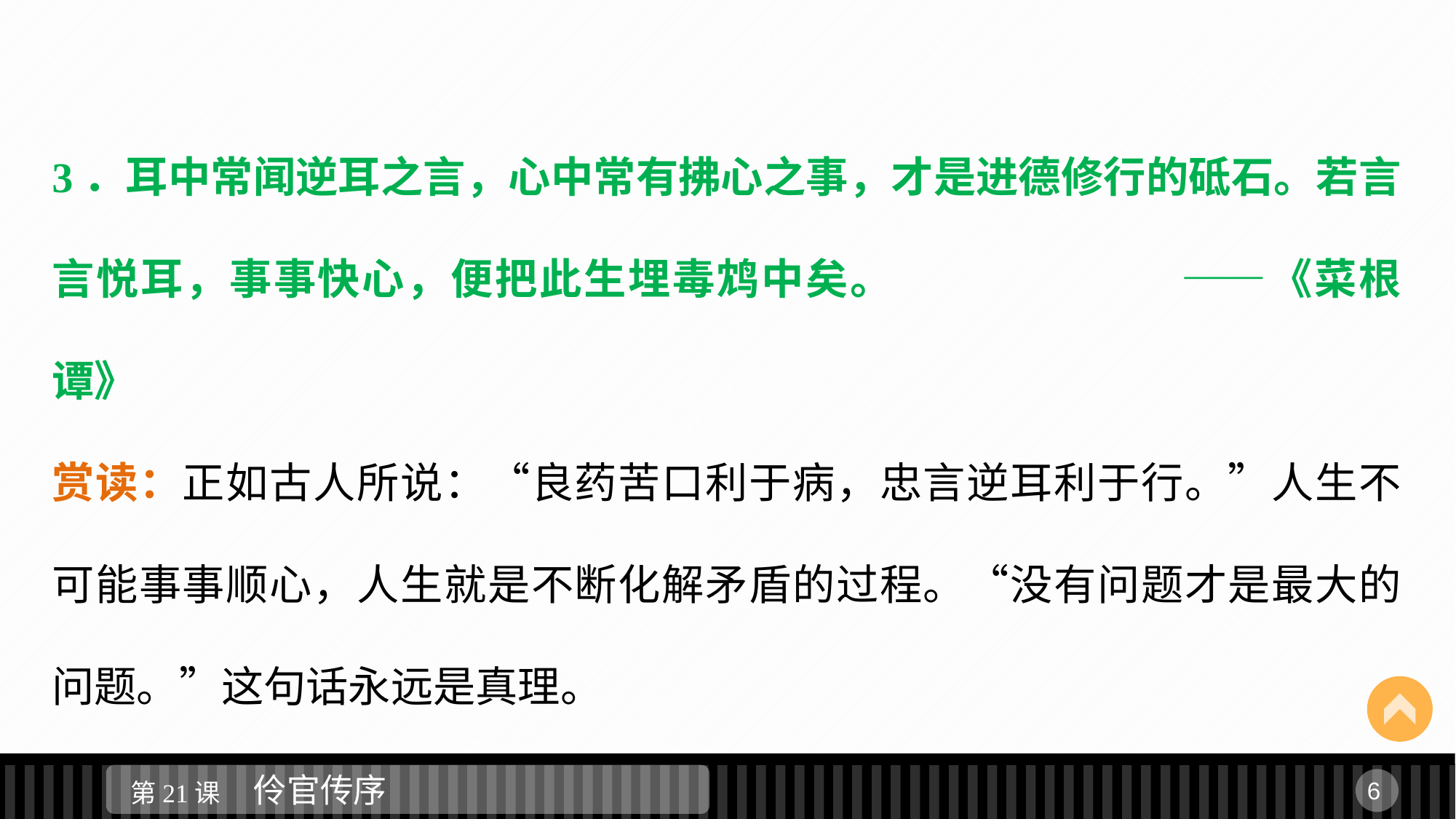

3．耳中常闻逆耳之言，心中常有拂心之事，才是进德修行的砥石。若言言悦耳，事事快心，便把此生埋毒鸩中矣。		         ——《菜根谭》
赏读：正如古人所说：“良药苦口利于病，忠言逆耳利于行。”人生不可能事事顺心，人生就是不断化解矛盾的过程。“没有问题才是最大的问题。”这句话永远是真理。